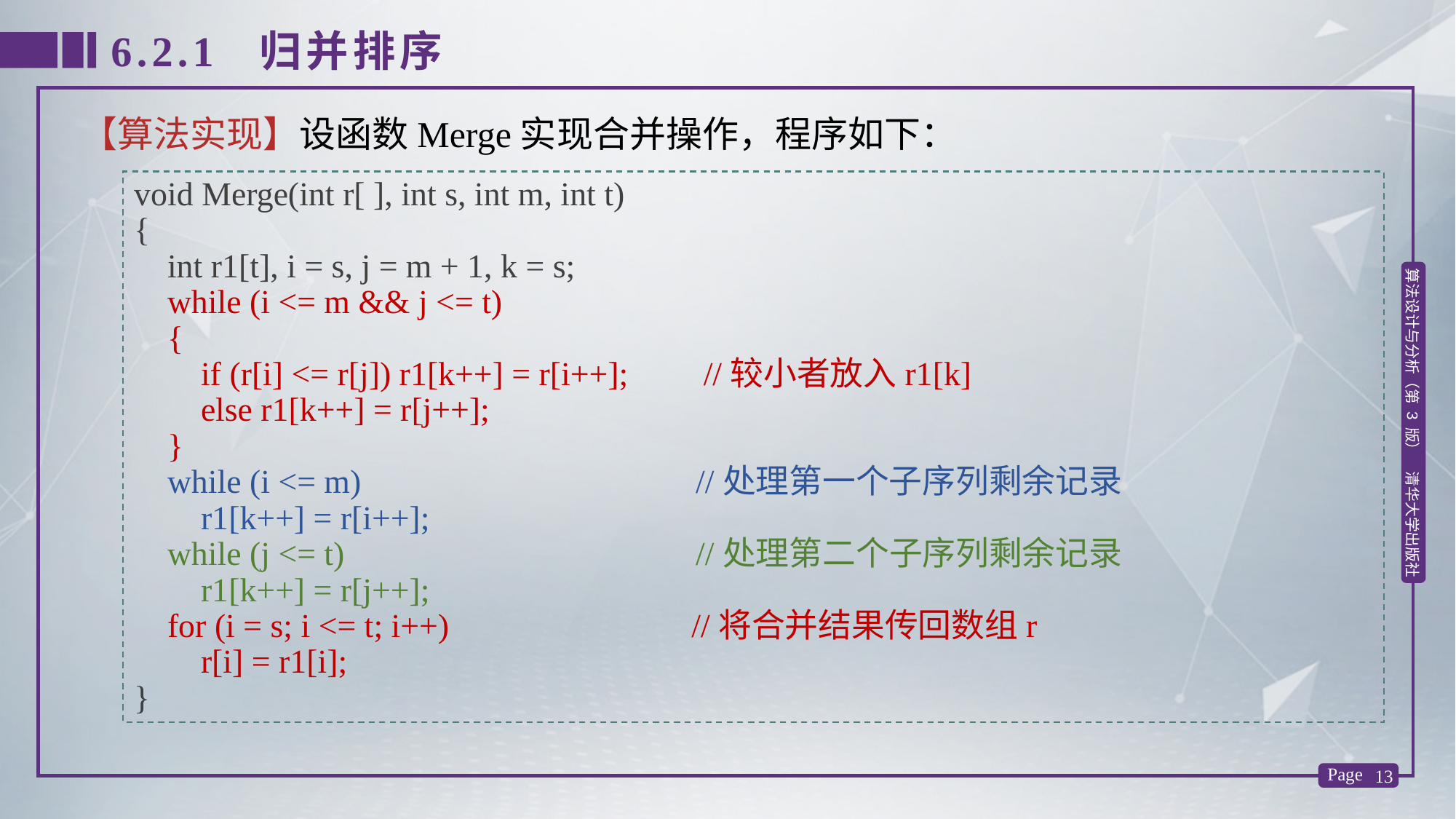

6.2.1  归并排序
【算法实现】设函数Merge实现合并操作，程序如下：
void Merge(int r[ ], int s, int m, int t)
{
    int r1[t], i = s, j = m + 1, k = s;
    while (i <= m && j <= t)
    {
        if (r[i] <= r[j]) r1[k++] = r[i++];         //较小者放入r1[k]
        else r1[k++] = r[j++];
    }
    while (i <= m)                                        //处理第一个子序列剩余记录
        r1[k++] = r[i++];
    while (j <= t)                                          //处理第二个子序列剩余记录
        r1[k++] = r[j++];
    for (i = s; i <= t; i++)                             //将合并结果传回数组r
        r[i] = r1[i];
}